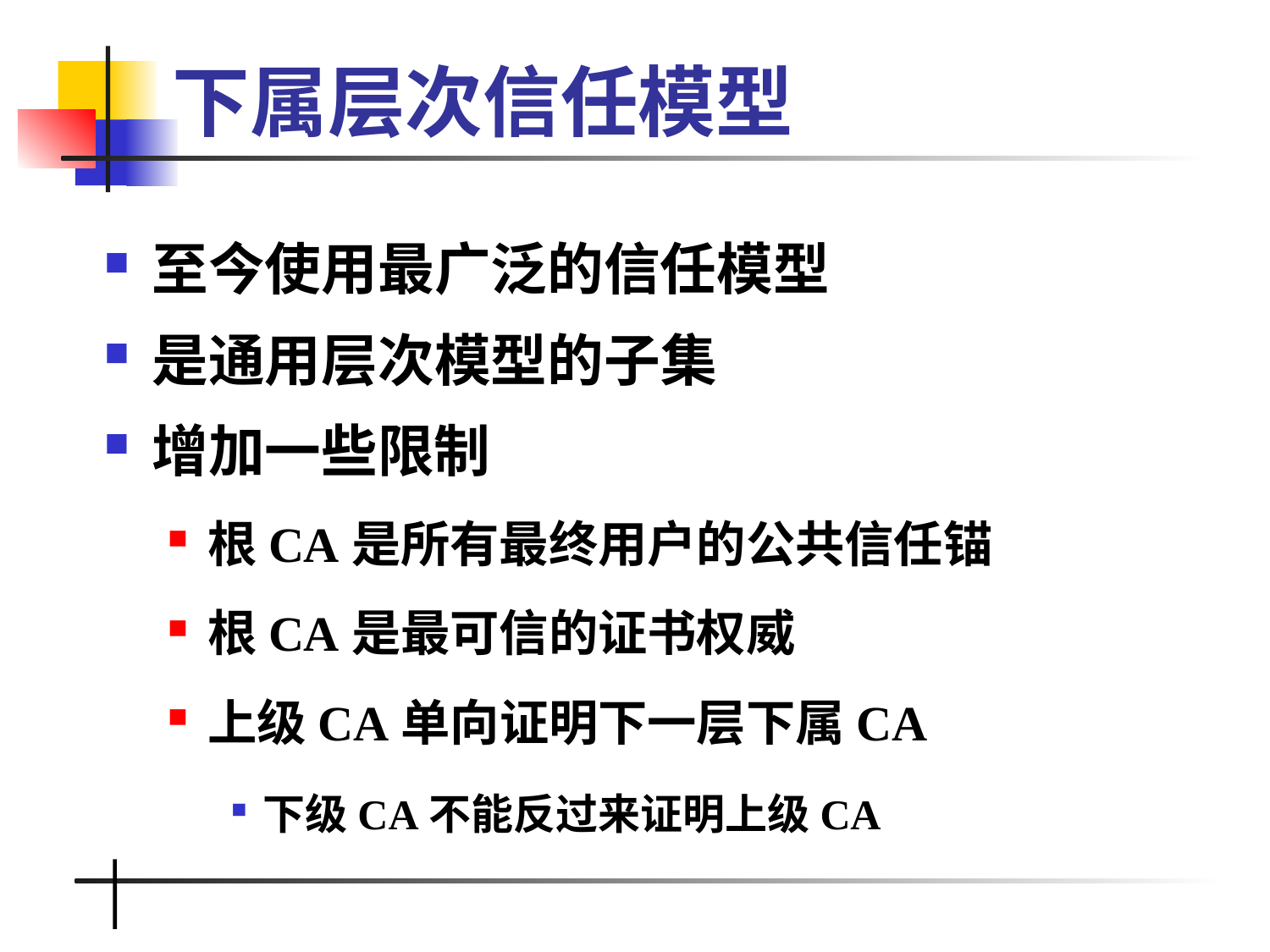

# 下属层次信任模型
至今使用最广泛的信任模型
是通用层次模型的子集
增加一些限制
根CA是所有最终用户的公共信任锚
根CA是最可信的证书权威
上级CA单向证明下一层下属CA
下级CA不能反过来证明上级CA